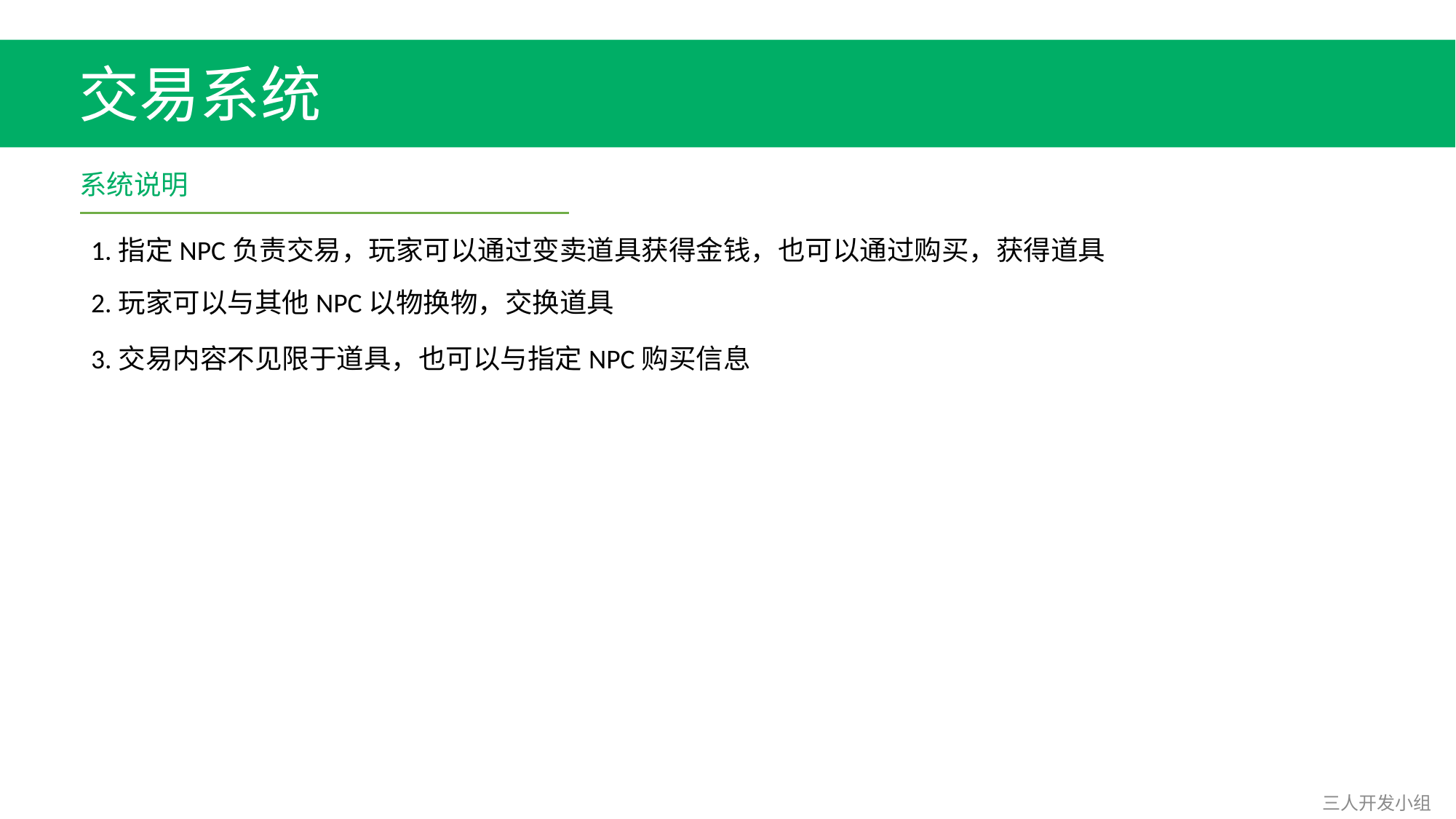

交易系统
系统说明
1.指定NPC负责交易，玩家可以通过变卖道具获得金钱，也可以通过购买，获得道具
2.玩家可以与其他NPC以物换物，交换道具
3.交易内容不见限于道具，也可以与指定NPC购买信息
三人开发小组